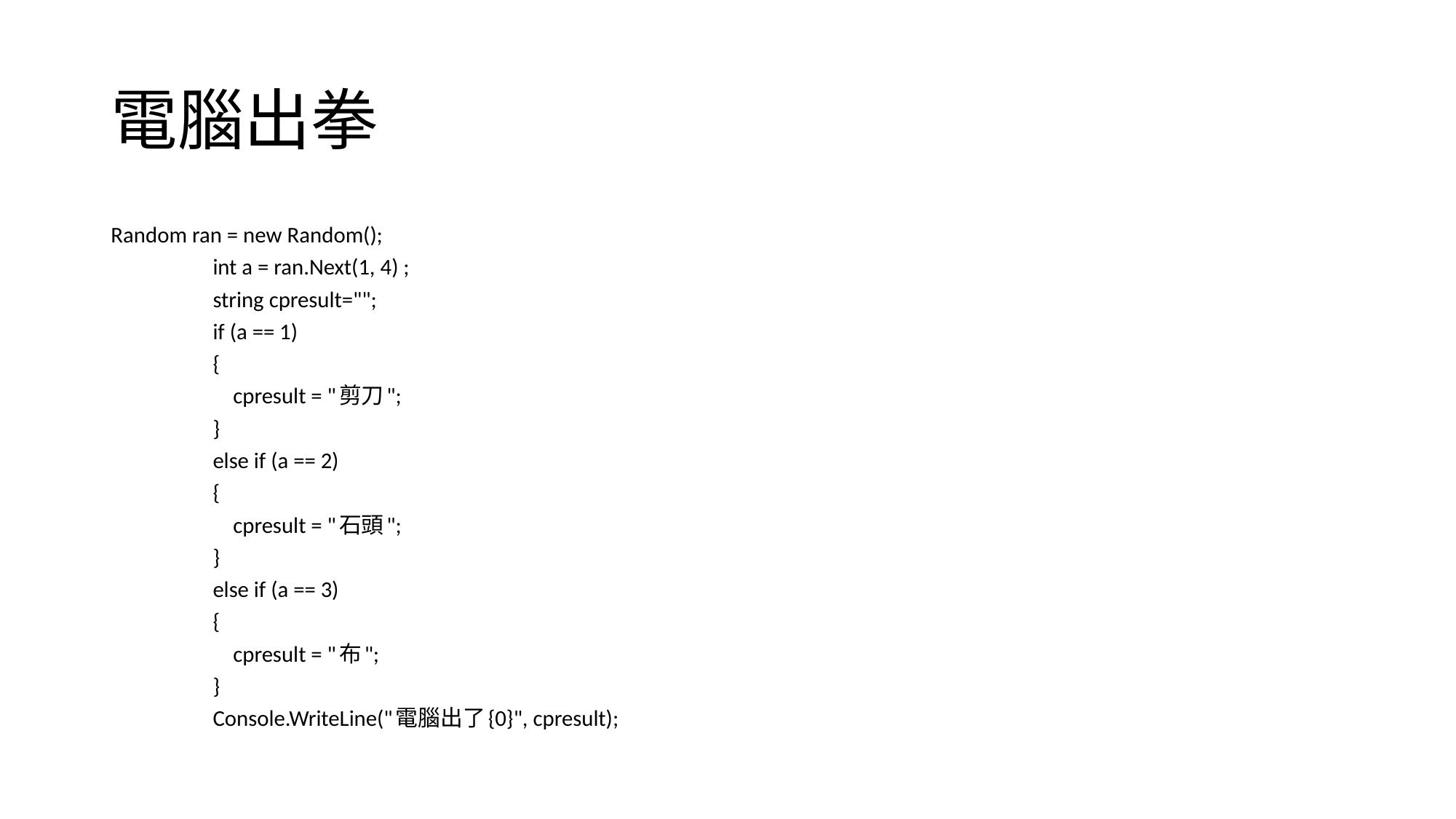

# 電腦出拳
Random ran = new Random();
                    int a = ran.Next(1, 4) ;
                    string cpresult="";
                    if (a == 1)
                    {
                        cpresult = "剪刀";
                    }
                    else if (a == 2)
                    {
                        cpresult = "石頭";
                    }
                    else if (a == 3)
                    {
                        cpresult = "布";
                    }
                    Console.WriteLine("電腦出了{0}", cpresult);